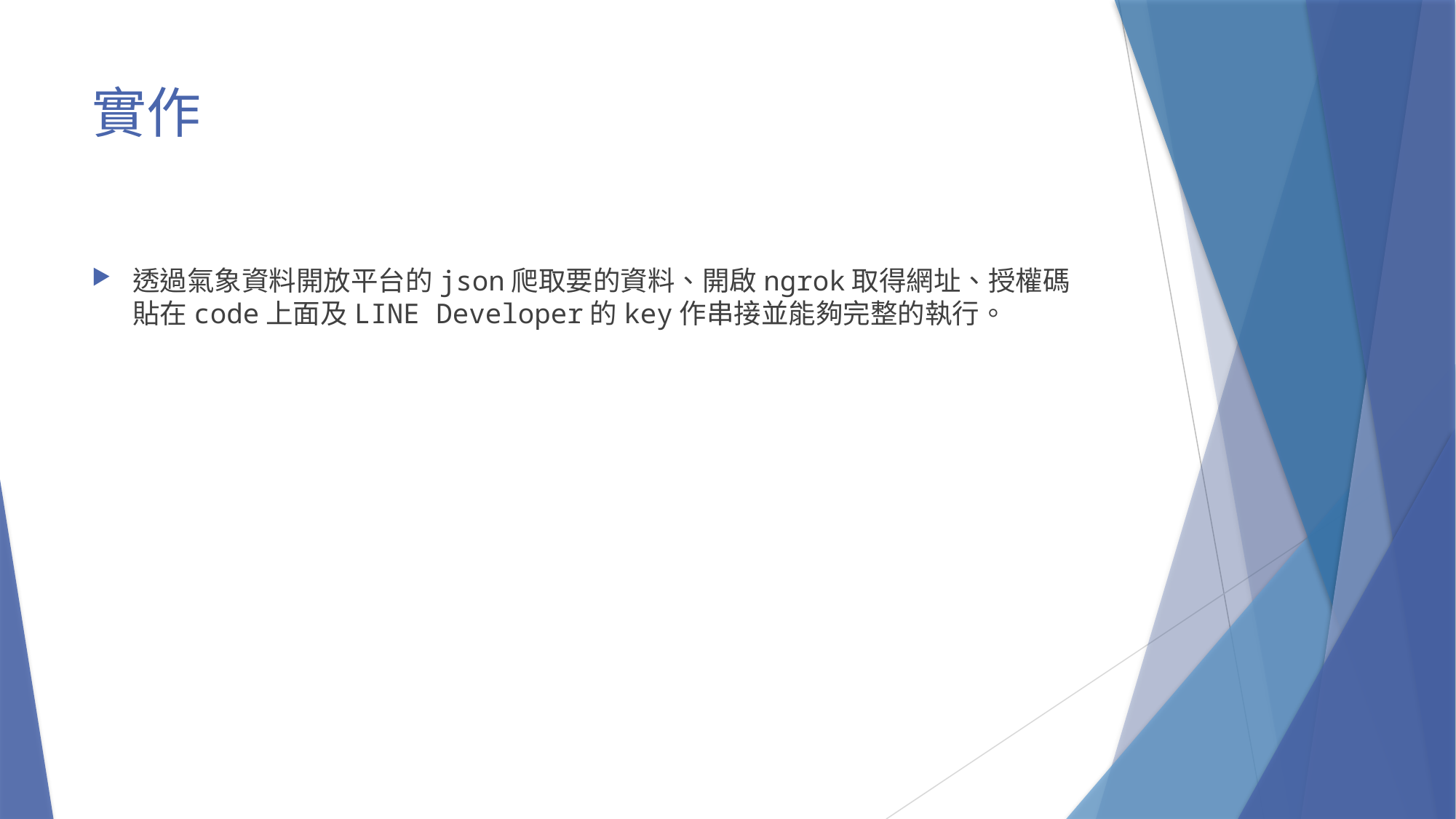

# 實作
透過氣象資料開放平台的json爬取要的資料、開啟ngrok取得網址、授權碼貼在code上面及LINE Developer的key作串接並能夠完整的執行。